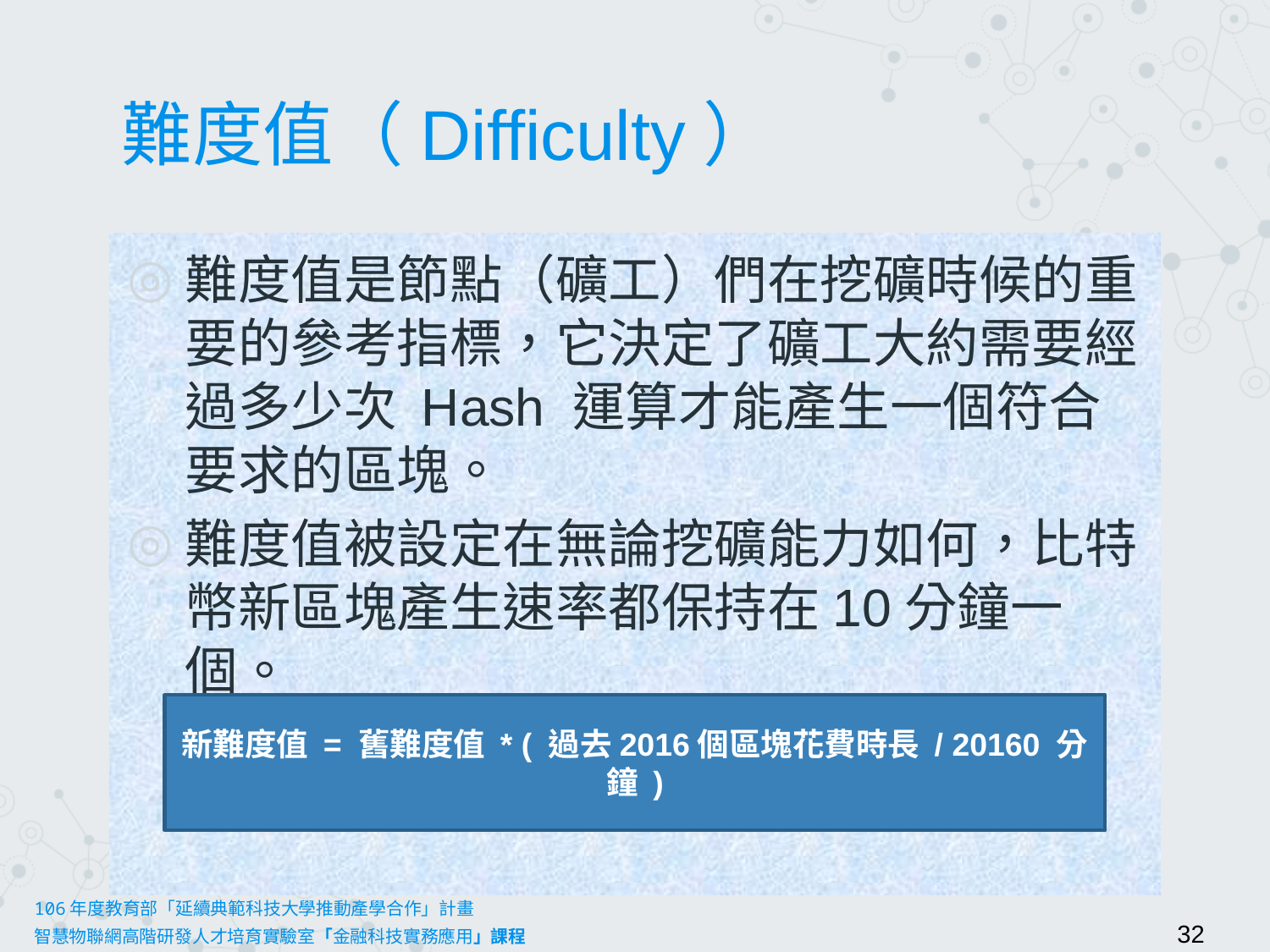

# 難度值（Difficulty）
難度值是節點（礦工）們在挖礦時候的重要的參考指標，它決定了礦工大約需要經過多少次 Hash 運算才能產生一個符合要求的區塊。
難度值被設定在無論挖礦能力如何，比特幣新區塊產生速率都保持在10分鐘一個。
新難度值 = 舊難度值 * ( 過去2016個區塊花費時長 / 20160 分鐘 )
106年度教育部「延續典範科技大學推動產學合作」計畫
智慧物聯網高階研發人才培育實驗室「金融科技實務應用」課程						32